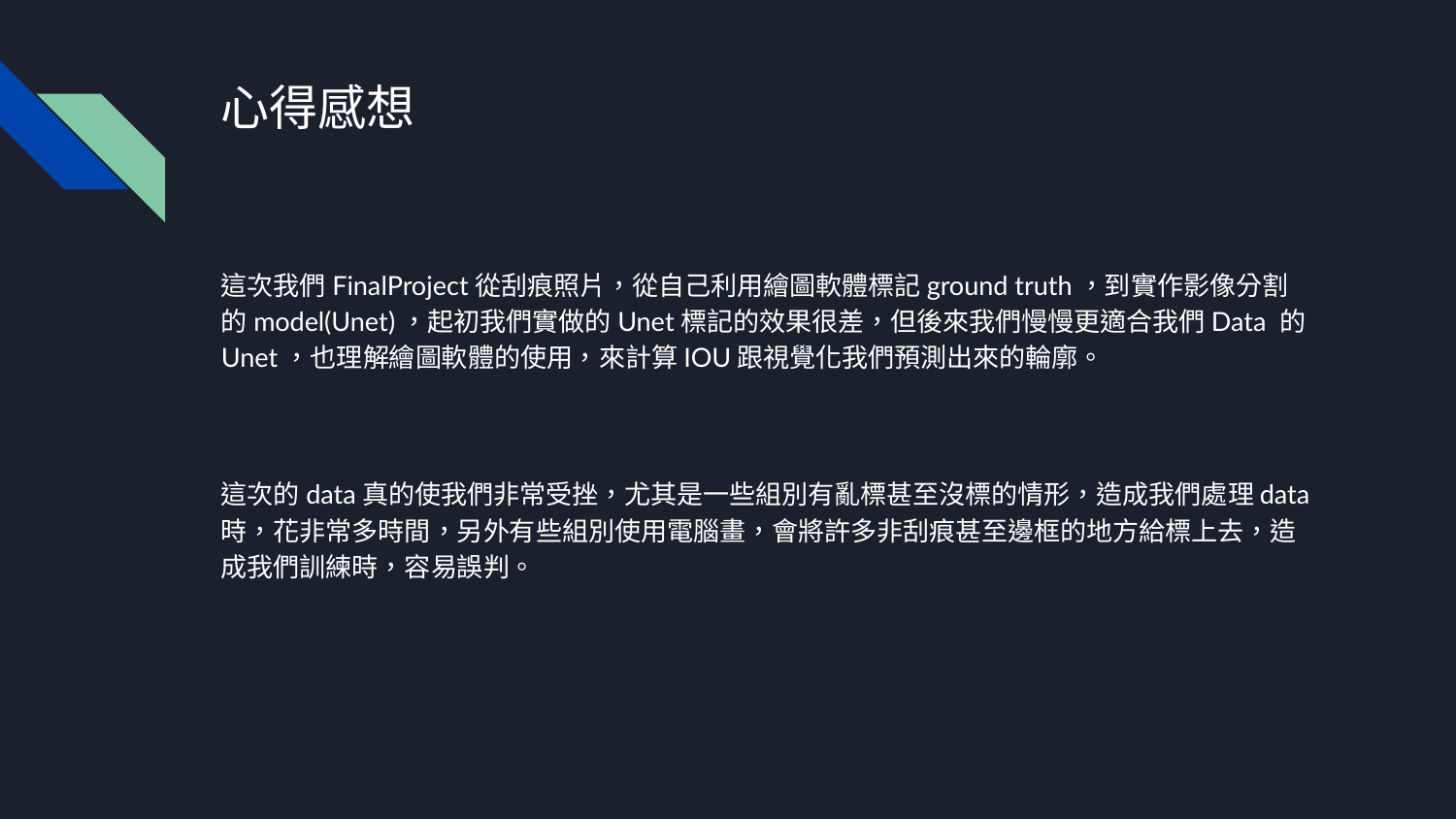

# 心得感想
這次我們FinalProject從刮痕照片，從自己利用繪圖軟體標記ground truth，到實作影像分割的model(Unet)，起初我們實做的Unet標記的效果很差，但後來我們慢慢更適合我們Data 的Unet，也理解繪圖軟體的使用，來計算IOU跟視覺化我們預測出來的輪廓。

這次的data真的使我們非常受挫，尤其是一些組別有亂標甚至沒標的情形，造成我們處理data時，花非常多時間，另外有些組別使用電腦畫，會將許多非刮痕甚至邊框的地方給標上去，造成我們訓練時，容易誤判。